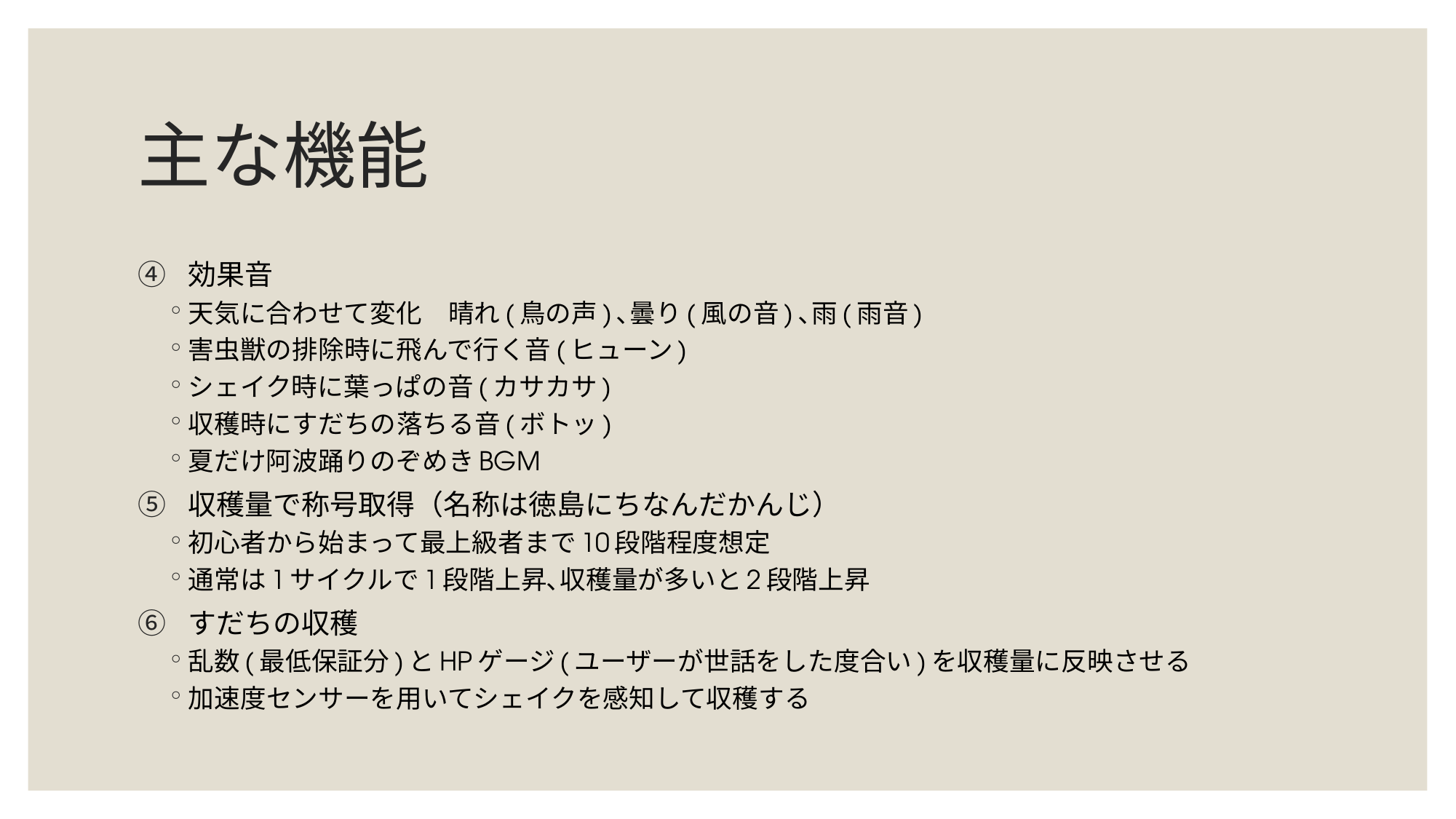

# 主な機能
効果音
天気に合わせて変化　晴れ(鳥の声)､曇り(風の音)､雨(雨音)
害虫獣の排除時に飛んで行く音(ヒューン)
シェイク時に葉っぱの音(カサカサ)
収穫時にすだちの落ちる音(ボトッ)
夏だけ阿波踊りのぞめきBGM
収穫量で称号取得（名称は徳島にちなんだかんじ）
初心者から始まって最上級者まで10段階程度想定
通常は1サイクルで1段階上昇､収穫量が多いと2段階上昇
すだちの収穫
乱数(最低保証分)とHPゲージ(ユーザーが世話をした度合い)を収穫量に反映させる
加速度センサーを用いてシェイクを感知して収穫する